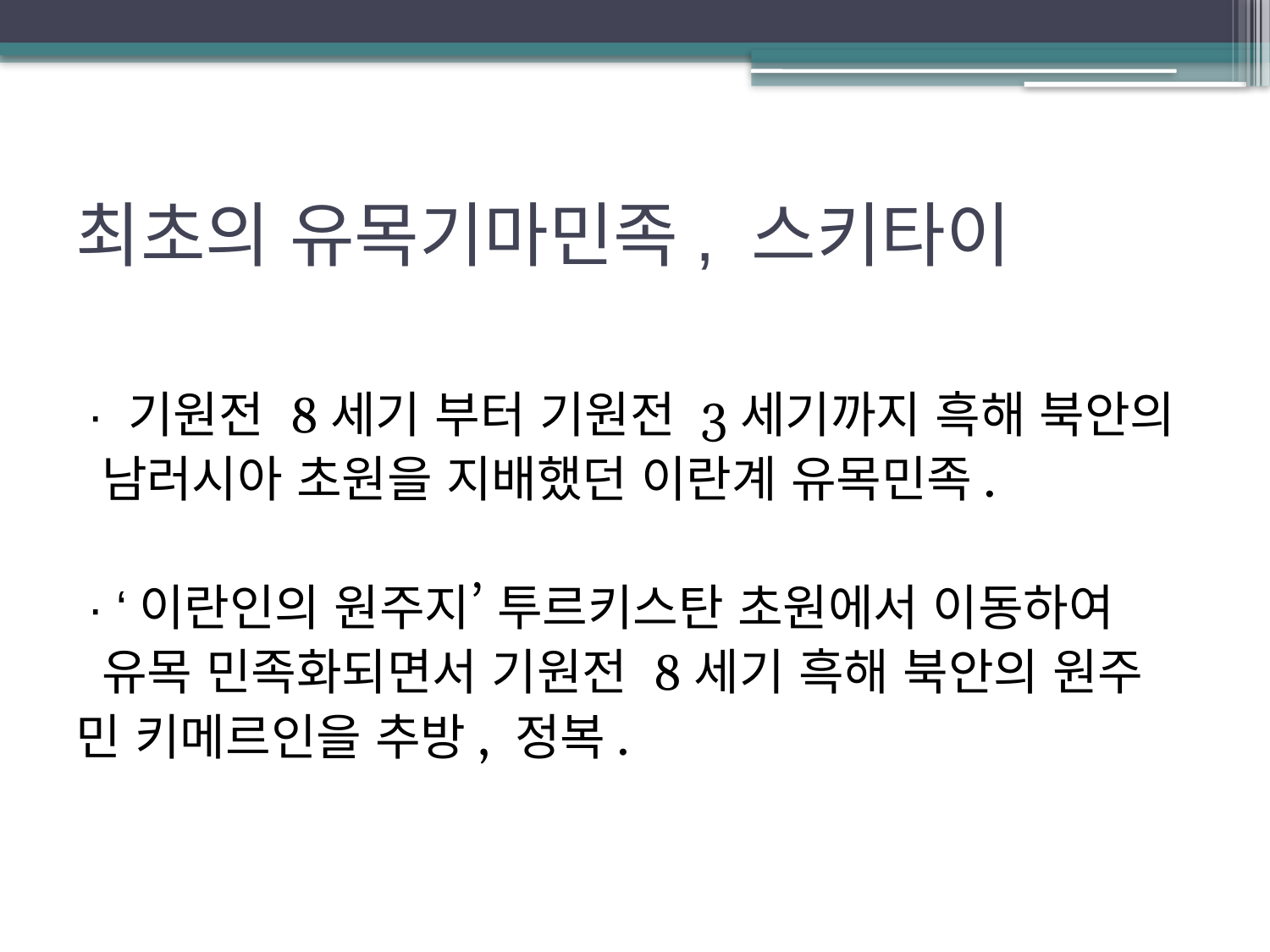

# 최초의 유목기마민족, 스키타이

 · 기원전 8세기 부터 기원전 3세기까지 흑해 북안의
 남러시아 초원을 지배했던 이란계 유목민족.

 · ‘이란인의 원주지’ 투르키스탄 초원에서 이동하여
 유목 민족화되면서 기원전 8세기 흑해 북안의 원주
민 키메르인을 추방, 정복.